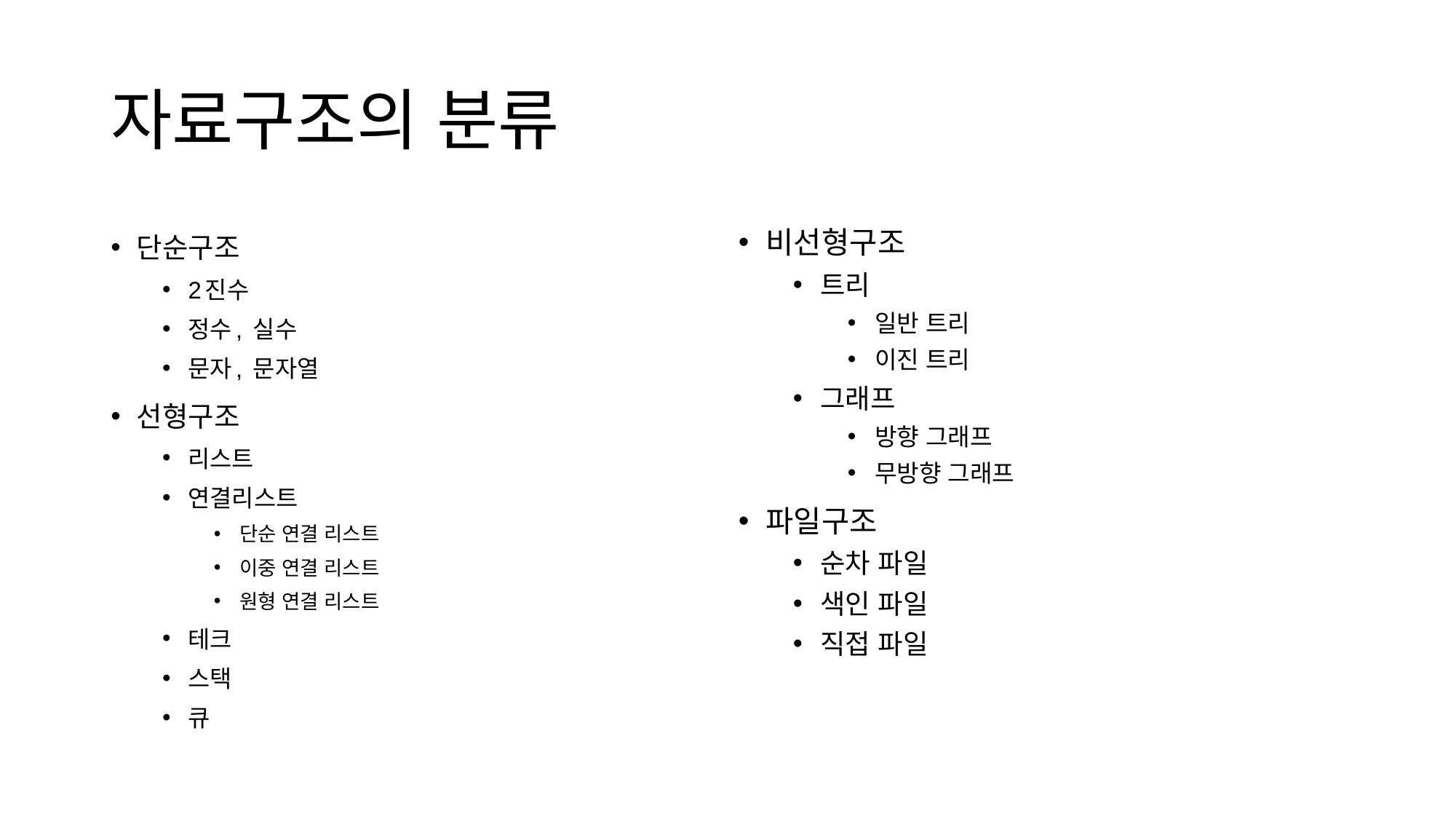

# 자료구조의 분류
단순구조
2진수
정수, 실수
문자, 문자열
선형구조
리스트
연결리스트
단순 연결 리스트
이중 연결 리스트
원형 연결 리스트
테크
스택
큐
비선형구조
트리
일반 트리
이진 트리
그래프
방향 그래프
무방향 그래프
파일구조
순차 파일
색인 파일
직접 파일